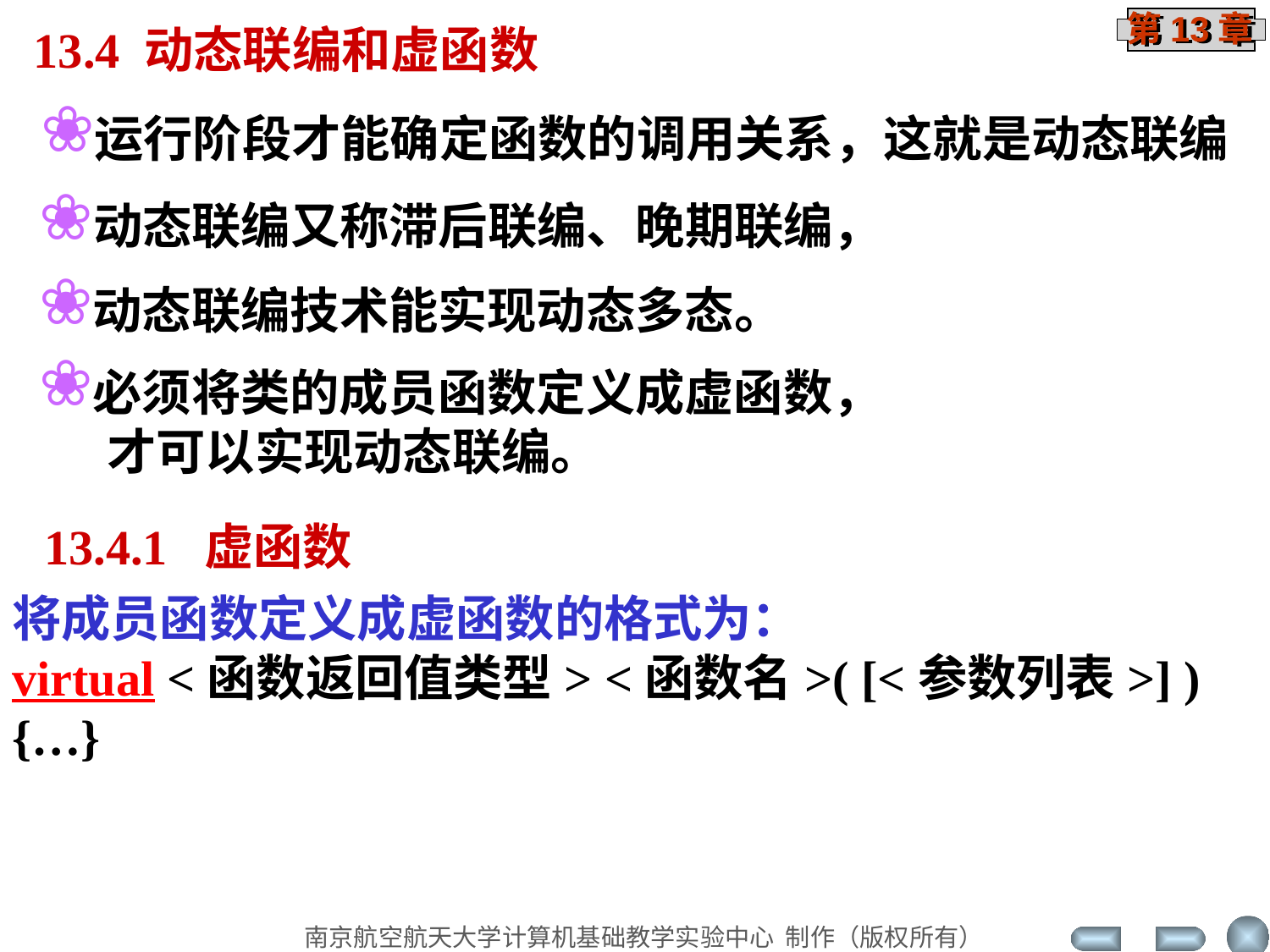

13.4 动态联编和虚函数
运行阶段才能确定函数的调用关系，这就是动态联编
动态联编又称滞后联编、晚期联编，
动态联编技术能实现动态多态。
必须将类的成员函数定义成虚函数，
     才可以实现动态联编。
13.4.1  虚函数
将成员函数定义成虚函数的格式为：
virtual <函数返回值类型> <函数名>( [<参数列表>] )
{…}